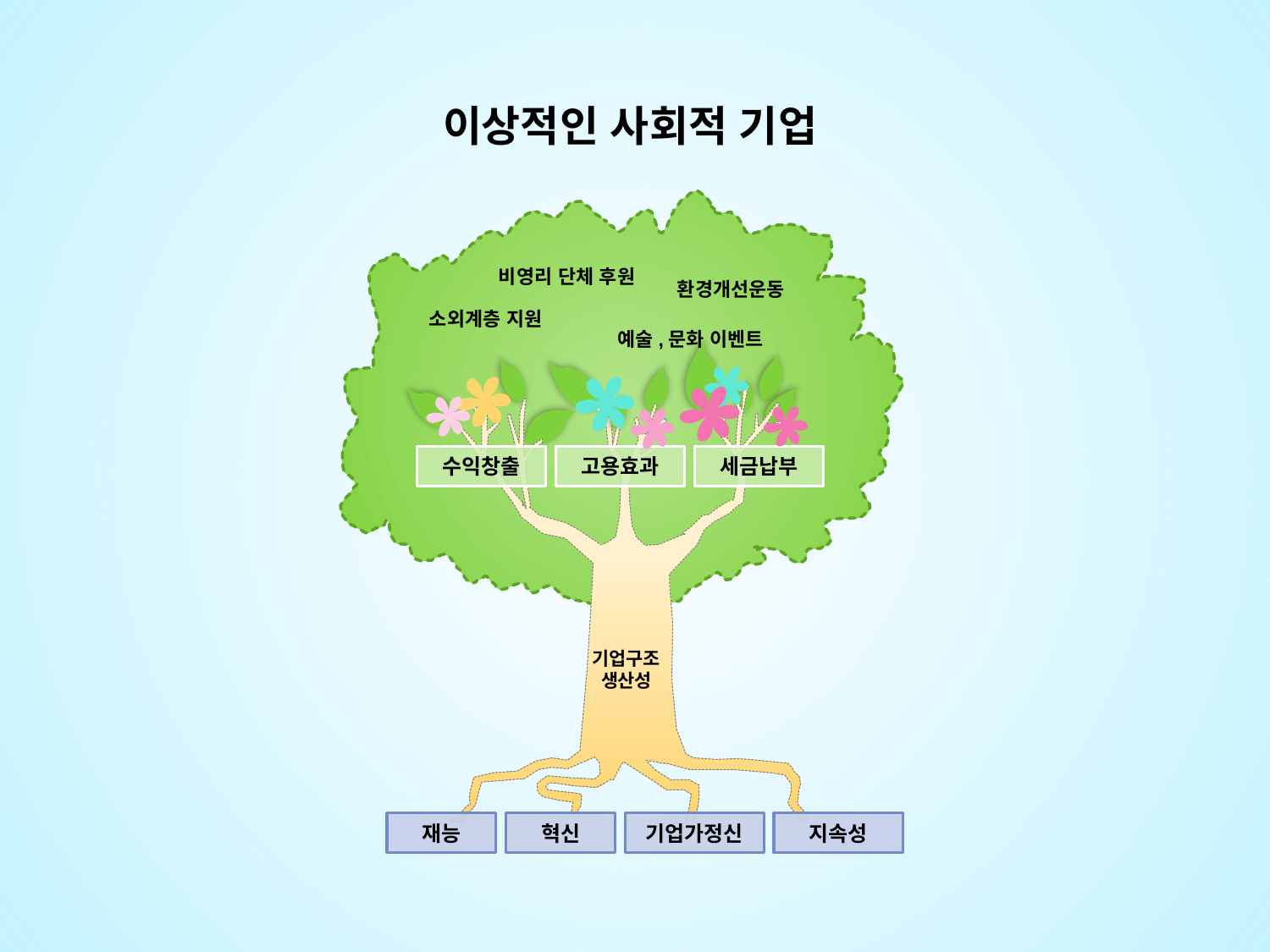

이상적인 사회적 기업

비영리 단체 후원
환경개선운동
소외계층 지원
예술,문화 이벤트

기업구조
생산성

수익창출
고용효과
세금납부
재능
혁신
기업가정신
지속성